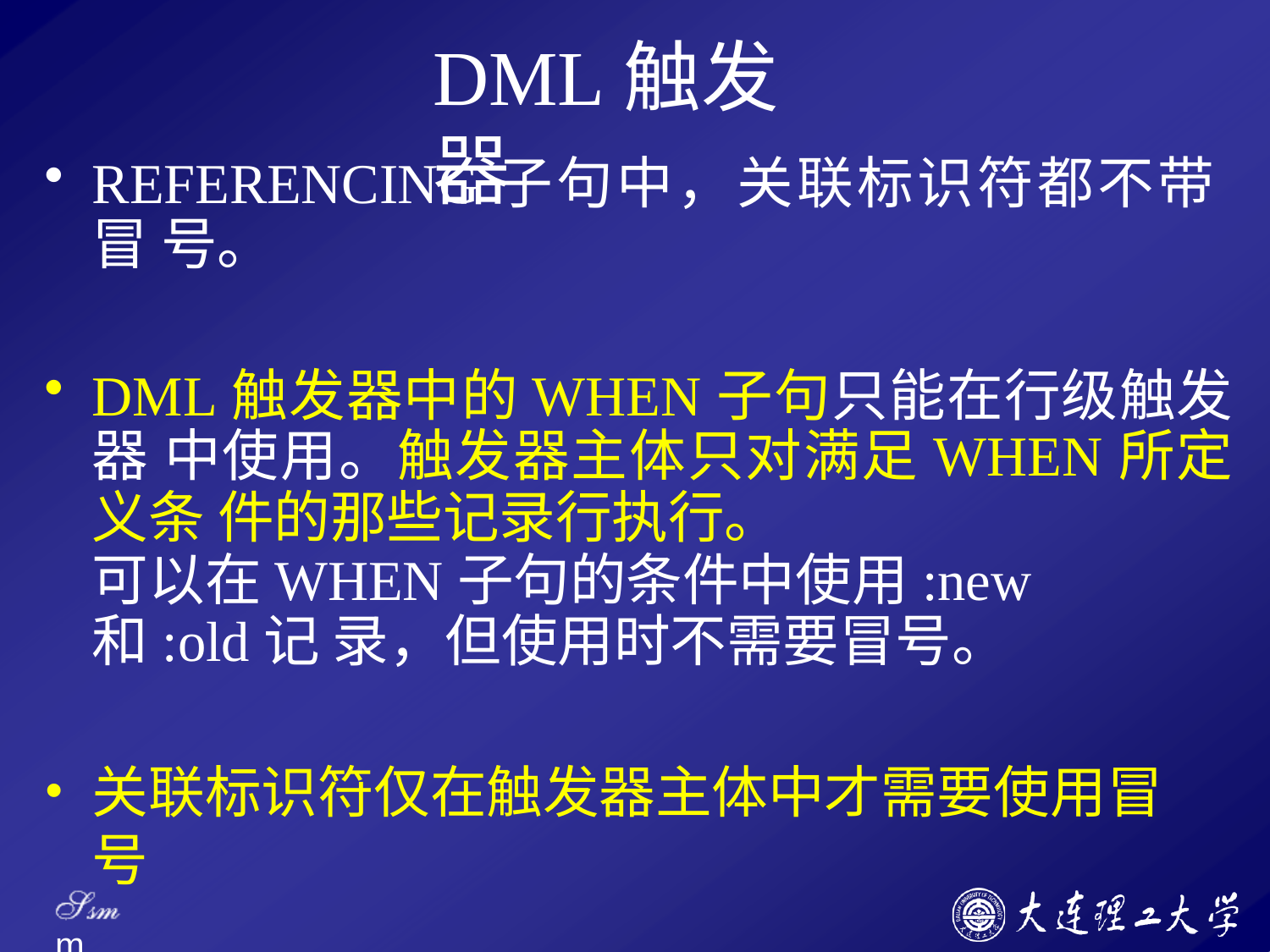

# DML触发器
REFERENCING子句中，关联标识符都不带冒 号。

DML触发器中的WHEN子句只能在行级触发器 中使用。触发器主体只对满足WHEN所定义条 件的那些记录行执行。
可以在WHEN子句的条件中使用:new和:old记 录，但使用时不需要冒号。

关联标识符仅在触发器主体中才需要使用冒号

Ssm